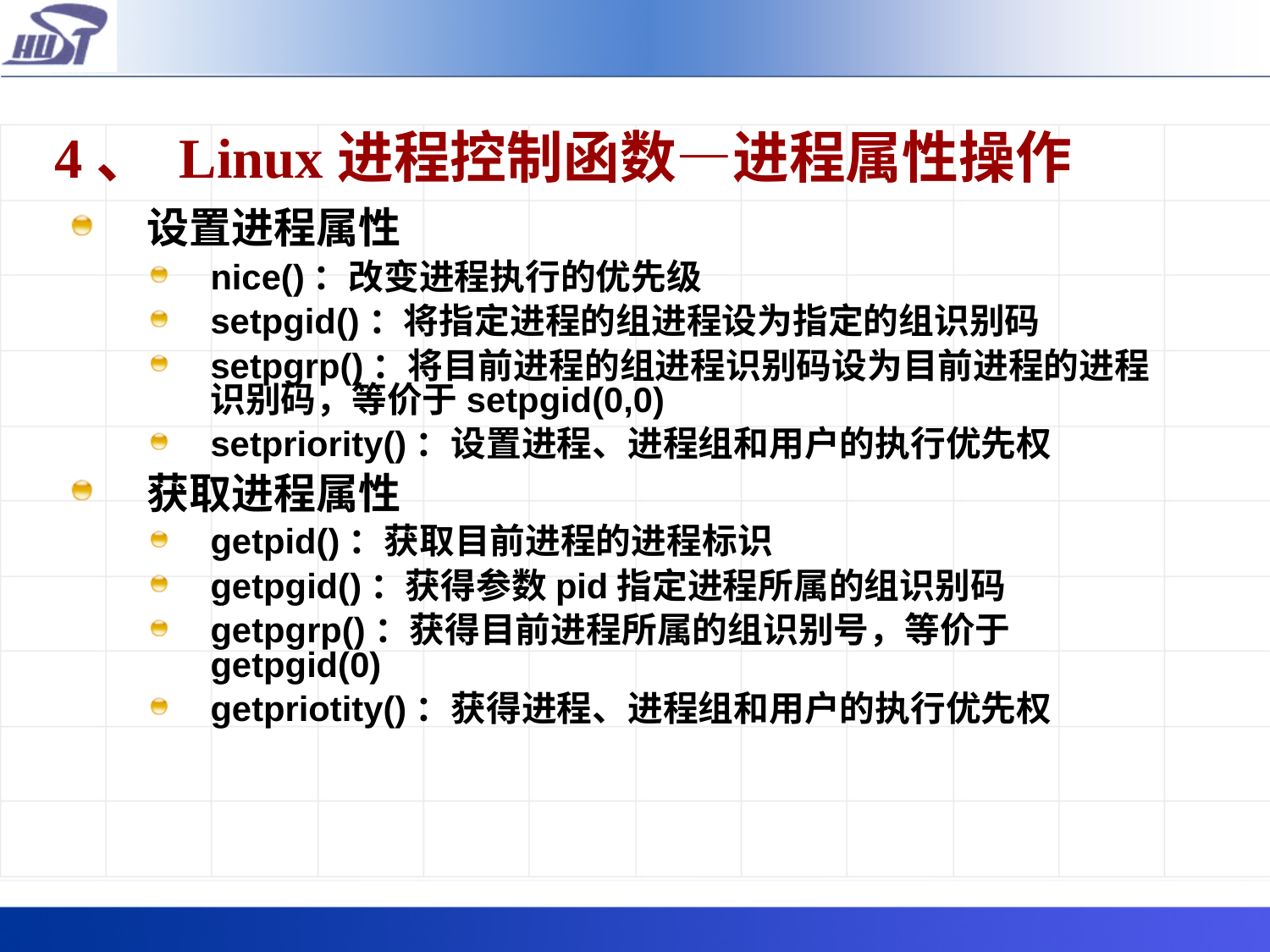

# 4、 Linux进程控制函数—进程属性操作
设置进程属性
nice()：改变进程执行的优先级
setpgid()：将指定进程的组进程设为指定的组识别码
setpgrp()：将目前进程的组进程识别码设为目前进程的进程识别码，等价于setpgid(0,0)
setpriority()：设置进程、进程组和用户的执行优先权
获取进程属性
getpid()：获取目前进程的进程标识
getpgid()：获得参数pid指定进程所属的组识别码
getpgrp()：获得目前进程所属的组识别号，等价于getpgid(0)
getpriotity()：获得进程、进程组和用户的执行优先权